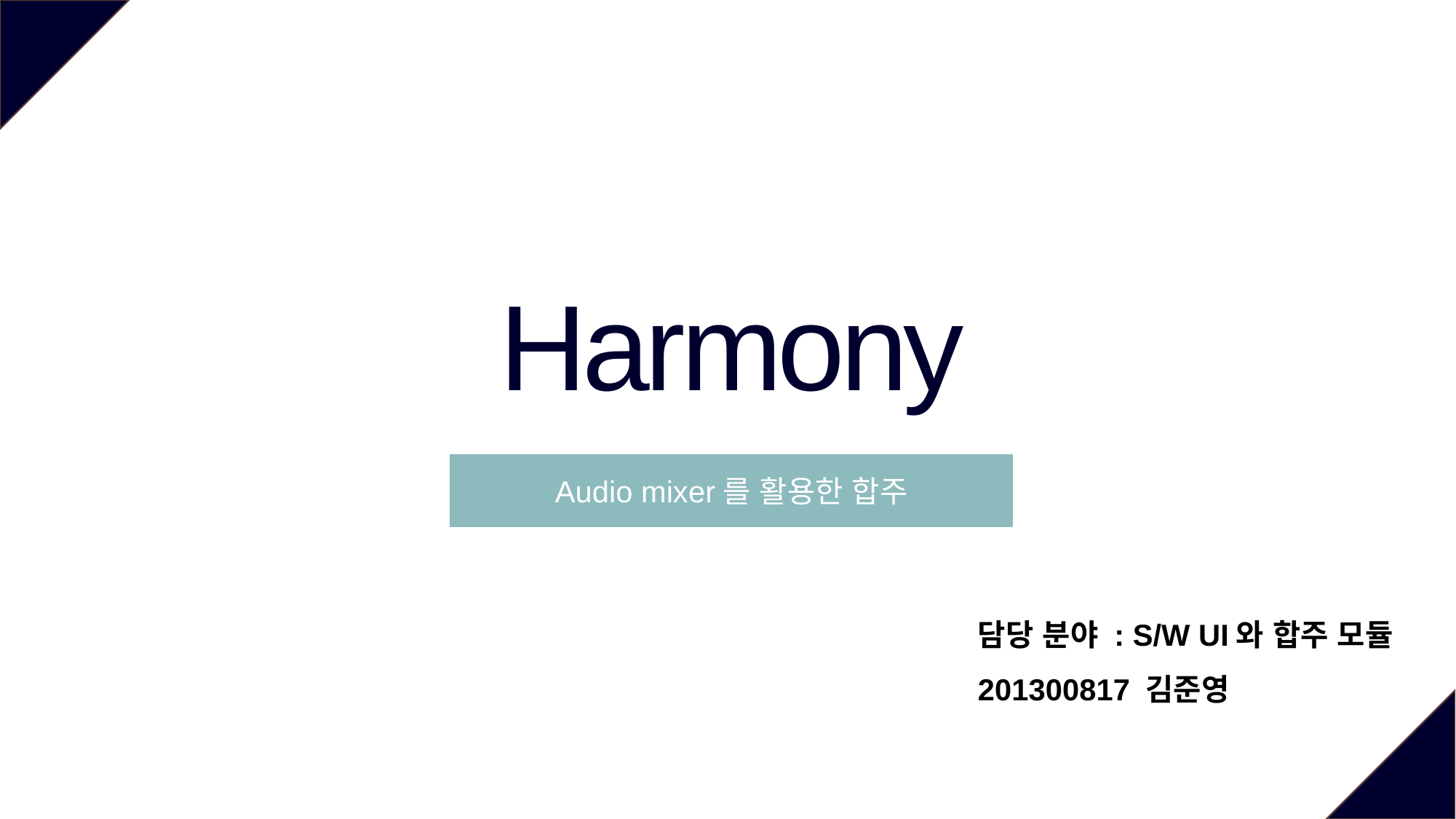

Harmony
Audio mixer를 활용한 합주
담당 분야 : S/W UI와 합주 모듈
201300817 김준영